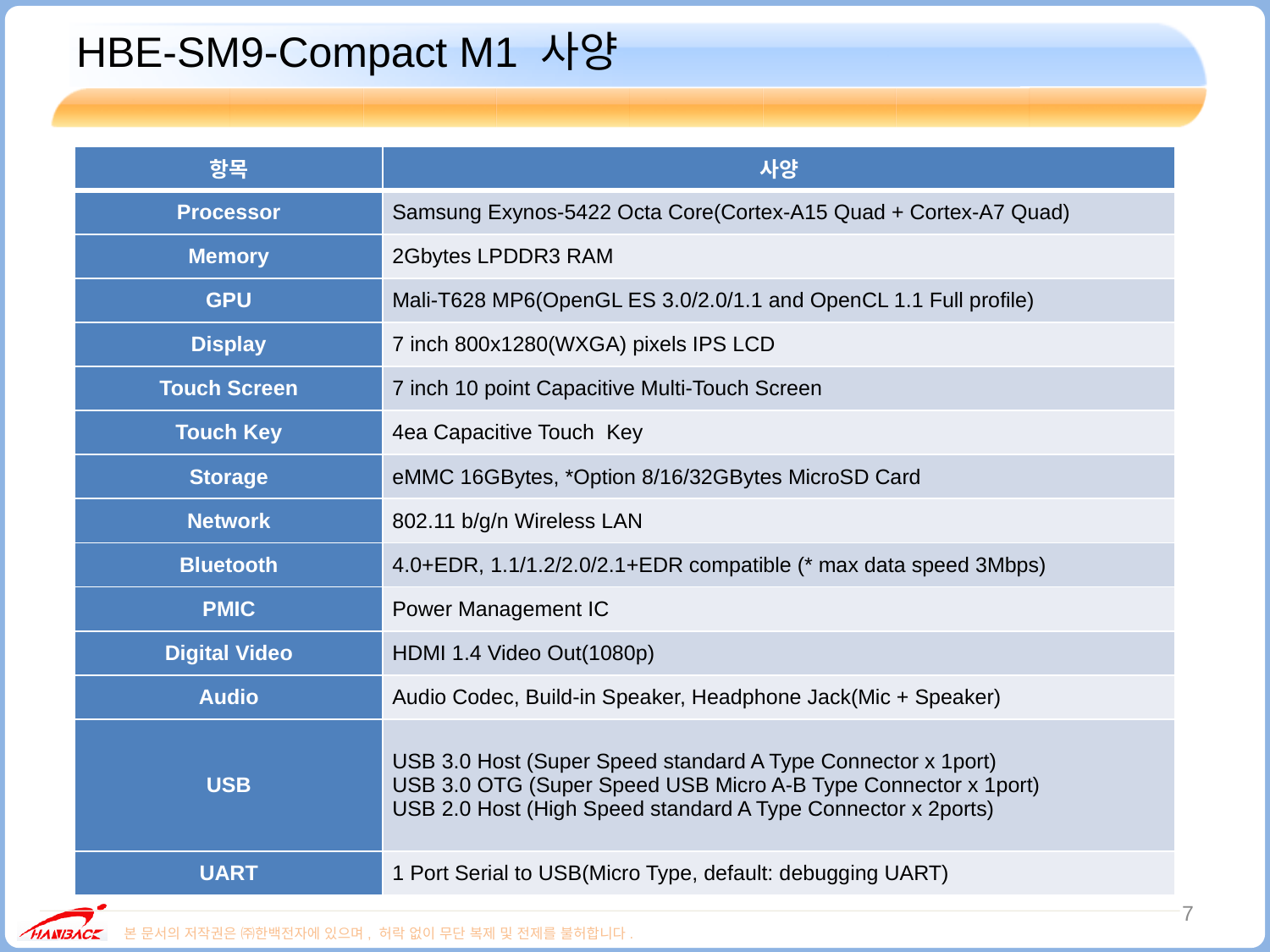

# HBE-SM9-Compact M1 사양
| 항목 | 사양 |
| --- | --- |
| Processor | Samsung Exynos-5422 Octa Core(Cortex-A15 Quad + Cortex-A7 Quad) |
| Memory | 2Gbytes LPDDR3 RAM |
| GPU | Mali-T628 MP6(OpenGL ES 3.0/2.0/1.1 and OpenCL 1.1 Full profile) |
| Display | 7 inch 800x1280(WXGA) pixels IPS LCD |
| Touch Screen | 7 inch 10 point Capacitive Multi-Touch Screen |
| Touch Key | 4ea Capacitive Touch Key |
| Storage | eMMC 16GBytes, \*Option 8/16/32GBytes MicroSD Card |
| Network | 802.11 b/g/n Wireless LAN |
| Bluetooth | 4.0+EDR, 1.1/1.2/2.0/2.1+EDR compatible (\* max data speed 3Mbps) |
| PMIC | Power Management IC |
| Digital Video | HDMI 1.4 Video Out(1080p) |
| Audio | Audio Codec, Build-in Speaker, Headphone Jack(Mic + Speaker) |
| USB | USB 3.0 Host (Super Speed standard A Type Connector x 1port) USB 3.0 OTG (Super Speed USB Micro A-B Type Connector x 1port) USB 2.0 Host (High Speed standard A Type Connector x 2ports) |
| UART | 1 Port Serial to USB(Micro Type, default: debugging UART) |
7